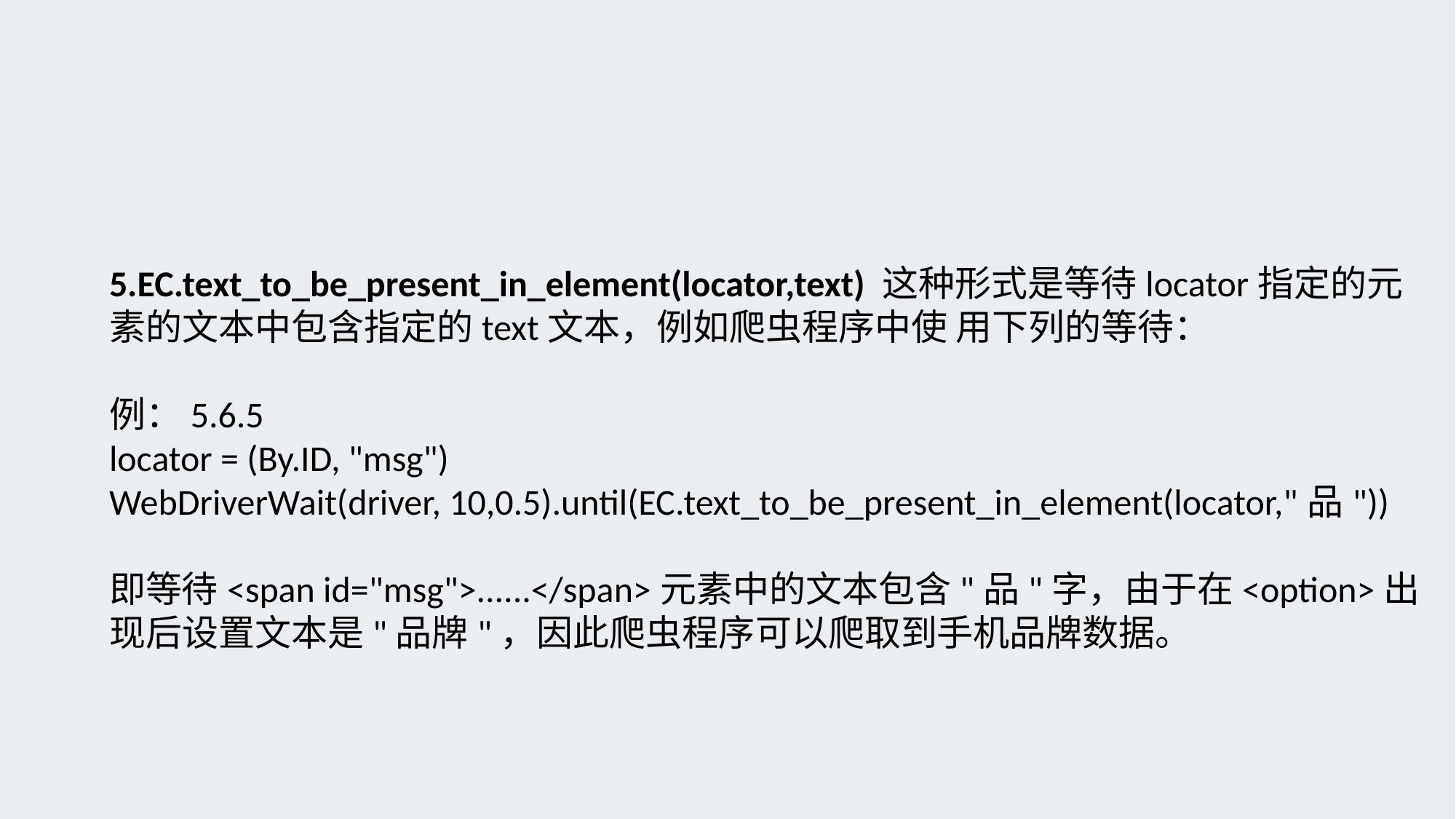

5.EC.text_to_be_present_in_element(locator,text) 这种形式是等待locator指定的元素的文本中包含指定的text文本，例如爬虫程序中使 用下列的等待：

例：5.6.5
locator = (By.ID, "msg")
WebDriverWait(driver, 10,0.5).until(EC.text_to_be_present_in_element(locator,"品"))

即等待<span id="msg">......</span>元素中的文本包含"品"字，由于在<option>出现后设置文本是"品牌"，因此爬虫程序可以爬取到手机品牌数据。